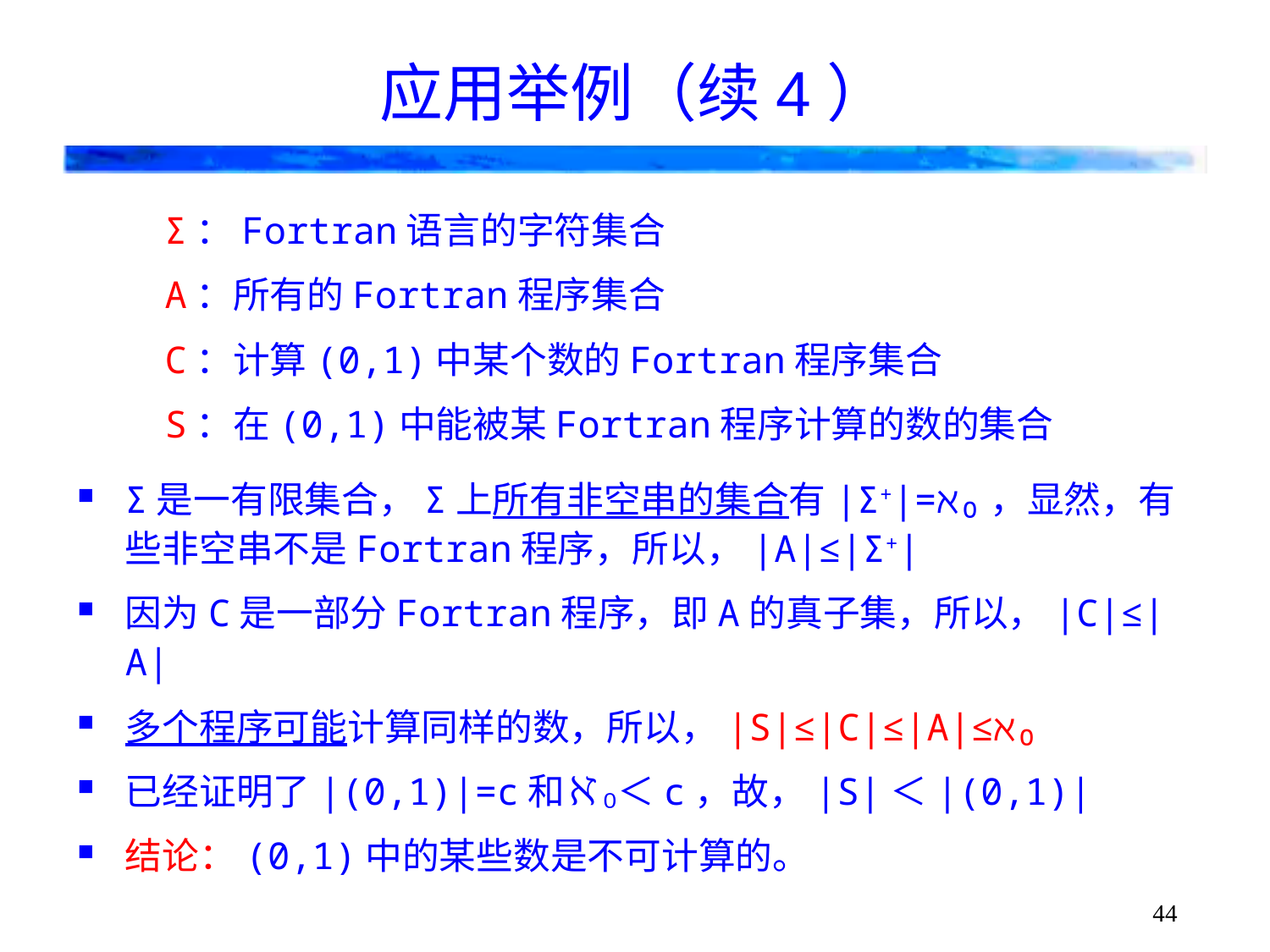

# 应用举例（续4）
Σ：Fortran语言的字符集合
A：所有的Fortran程序集合
C：计算(0,1)中某个数的Fortran程序集合
S：在(0,1)中能被某Fortran程序计算的数的集合
Σ是一有限集合，Σ上所有非空串的集合有|Σ+|=ℵ₀，显然，有些非空串不是Fortran程序，所以，|A|≤|Σ+|
因为C是一部分Fortran程序，即A的真子集，所以，|C|≤|A|
多个程序可能计算同样的数，所以，|S|≤|C|≤|A|≤ℵ₀
已经证明了|(0,1)|=c和ℵ₀＜c，故，|S|＜|(0,1)|
结论：(0,1)中的某些数是不可计算的。
44